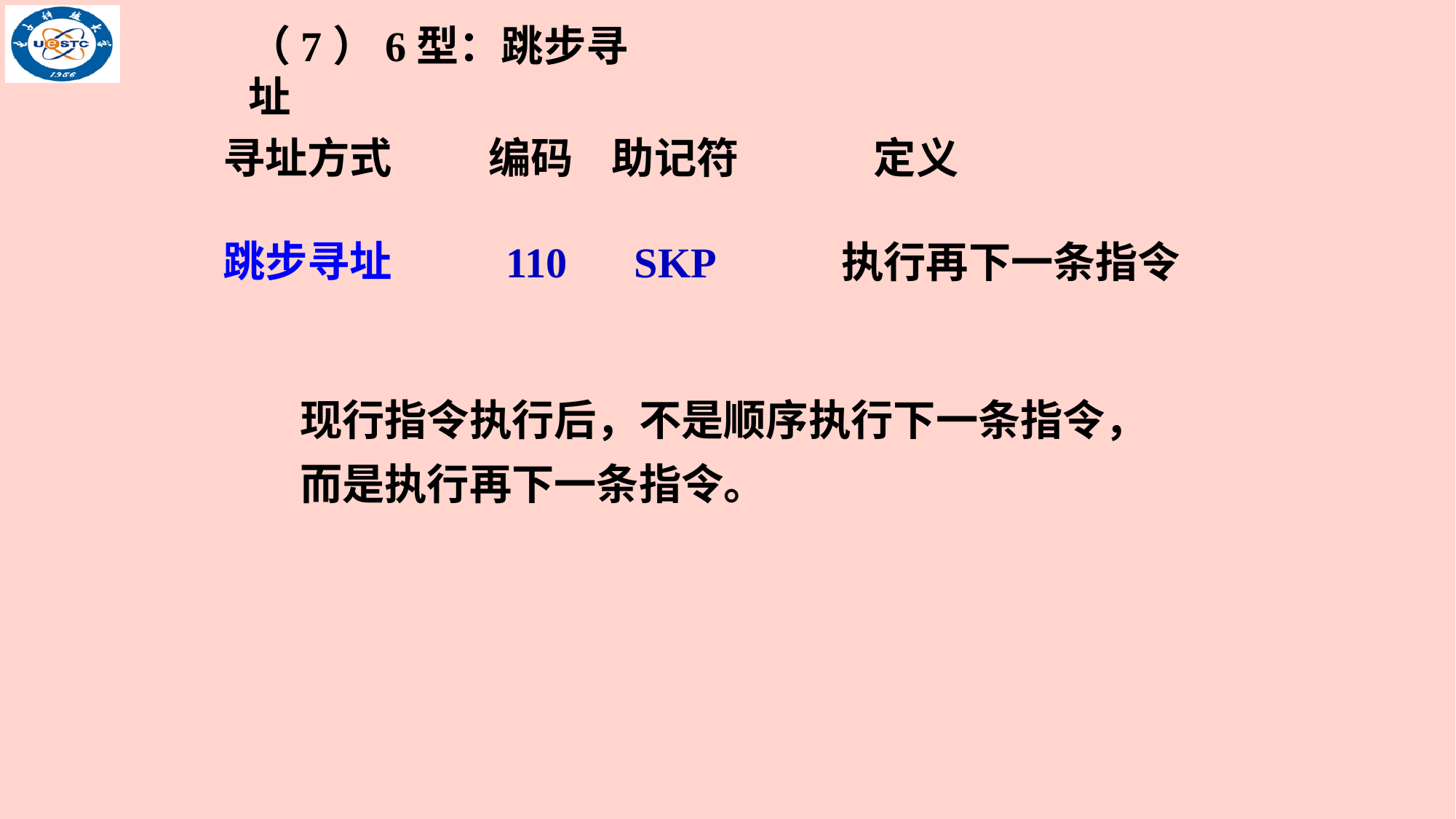

（7）6型：跳步寻址
寻址方式          编码    助记符              定义
跳步寻址
110
SKP
执行再下一条指令
现行指令执行后，不是顺序执行下一条指令，而是执行再下一条指令。